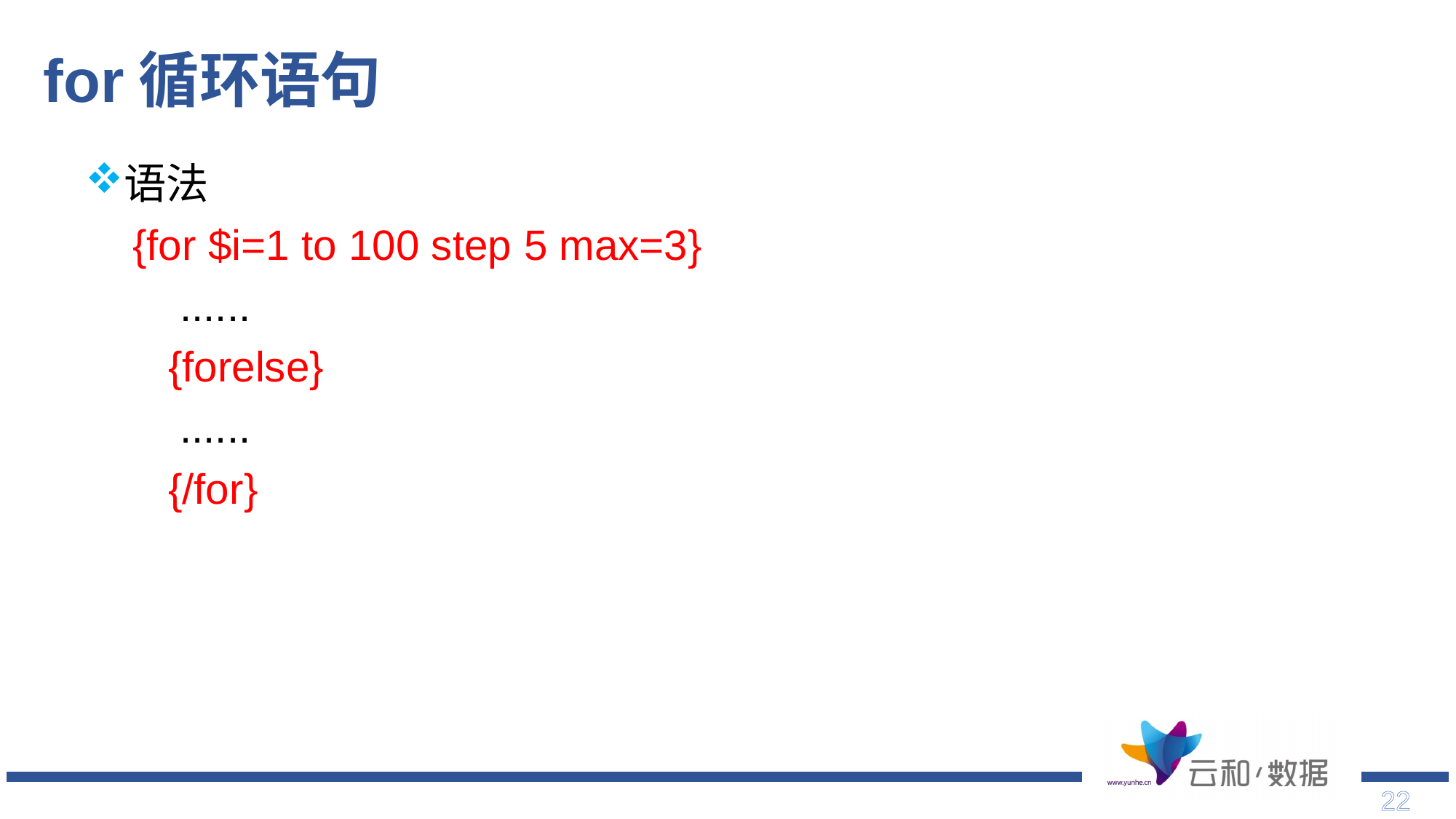

# for循环语句
语法
    {for $i=1 to 100 step 5 max=3}
        ......
       {forelse}
        ......
       {/for}